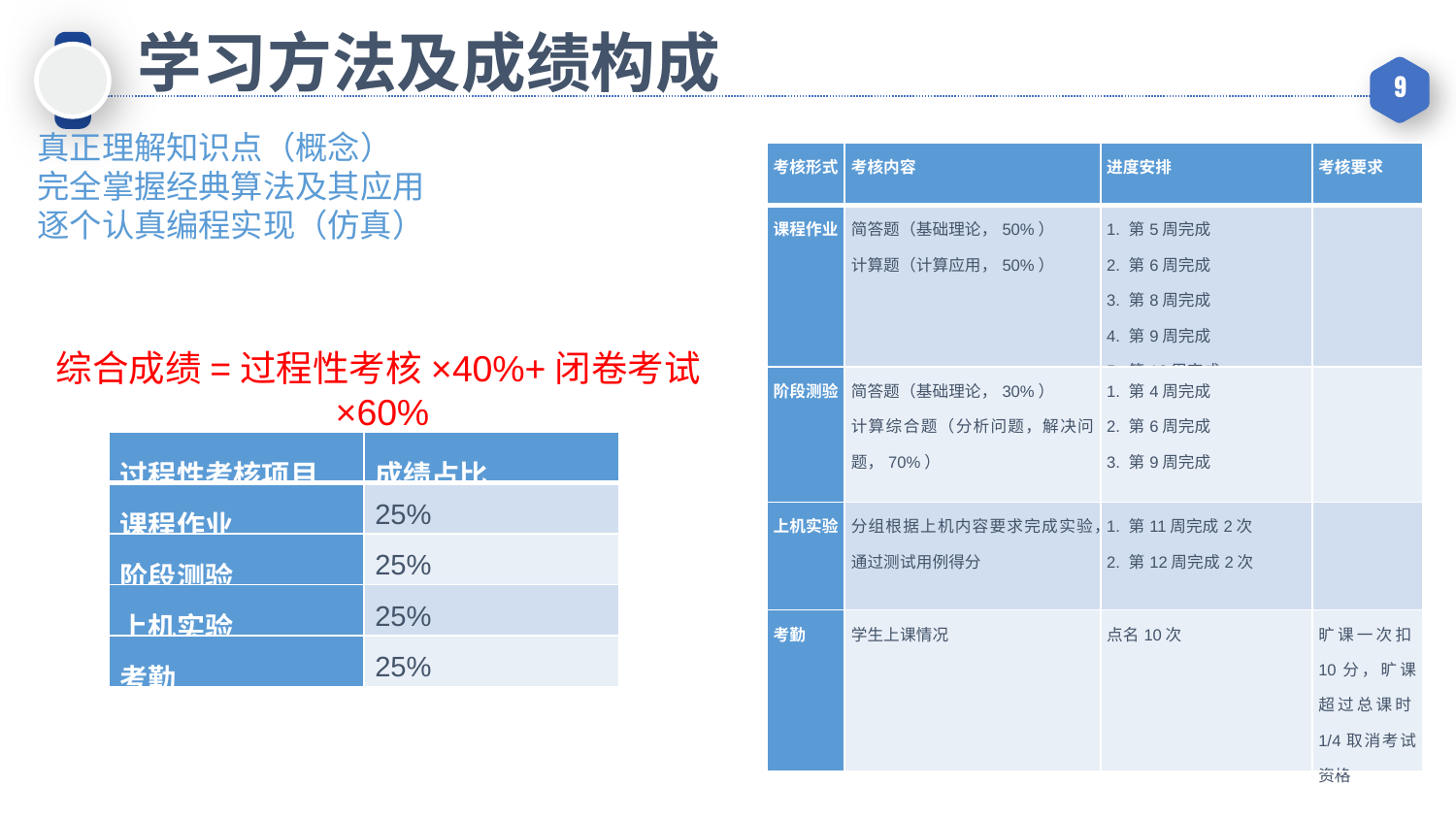

# 学习方法及成绩构成
真正理解知识点（概念）
完全掌握经典算法及其应用
逐个认真编程实现（仿真）
| 考核形式 | 考核内容 | 进度安排 | 考核要求 |
| --- | --- | --- | --- |
| 课程作业 | 简答题（基础理论，50%） 计算题（计算应用，50%） | 1. 第5周完成 2. 第6周完成 3. 第8周完成 4. 第9周完成 5. 第10周完成 |  |
| 阶段测验 | 简答题（基础理论，30%） 计算综合题（分析问题，解决问题，70%） | 1. 第4周完成 2. 第6周完成 3. 第9周完成 |  |
| 上机实验 | 分组根据上机内容要求完成实验，通过测试用例得分 | 1. 第11周完成2次 2. 第12周完成2次 |  |
| 考勤 | 学生上课情况 | 点名10次 | 旷课一次扣10分，旷课超过总课时1/4取消考试资格 |
综合成绩=过程性考核×40%+闭卷考试×60%
| 过程性考核项目 | 成绩占比 |
| --- | --- |
| 课程作业 | 25% |
| 阶段测验 | 25% |
| 上机实验 | 25% |
| 考勤 | 25% |